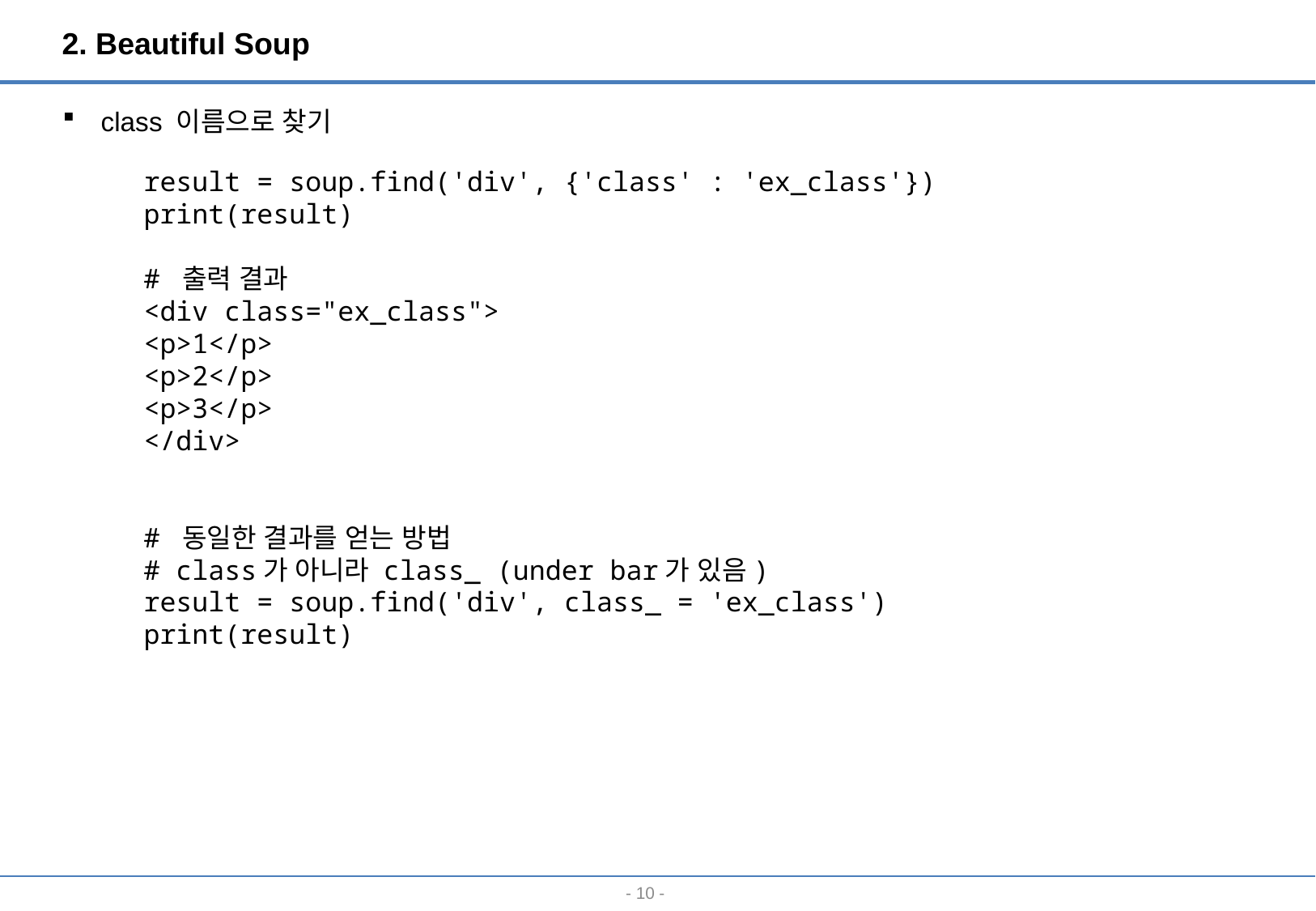

2. Beautiful Soup
class 이름으로 찾기
result = soup.find('div', {'class' : 'ex_class'})
print(result)

# 출력 결과
<div class="ex_class">
<p>1</p>
<p>2</p>
<p>3</p>
</div>

# 동일한 결과를 얻는 방법
# class가 아니라 class_ (under bar가 있음)
result = soup.find('div', class_ = 'ex_class')
print(result)
- 10 -